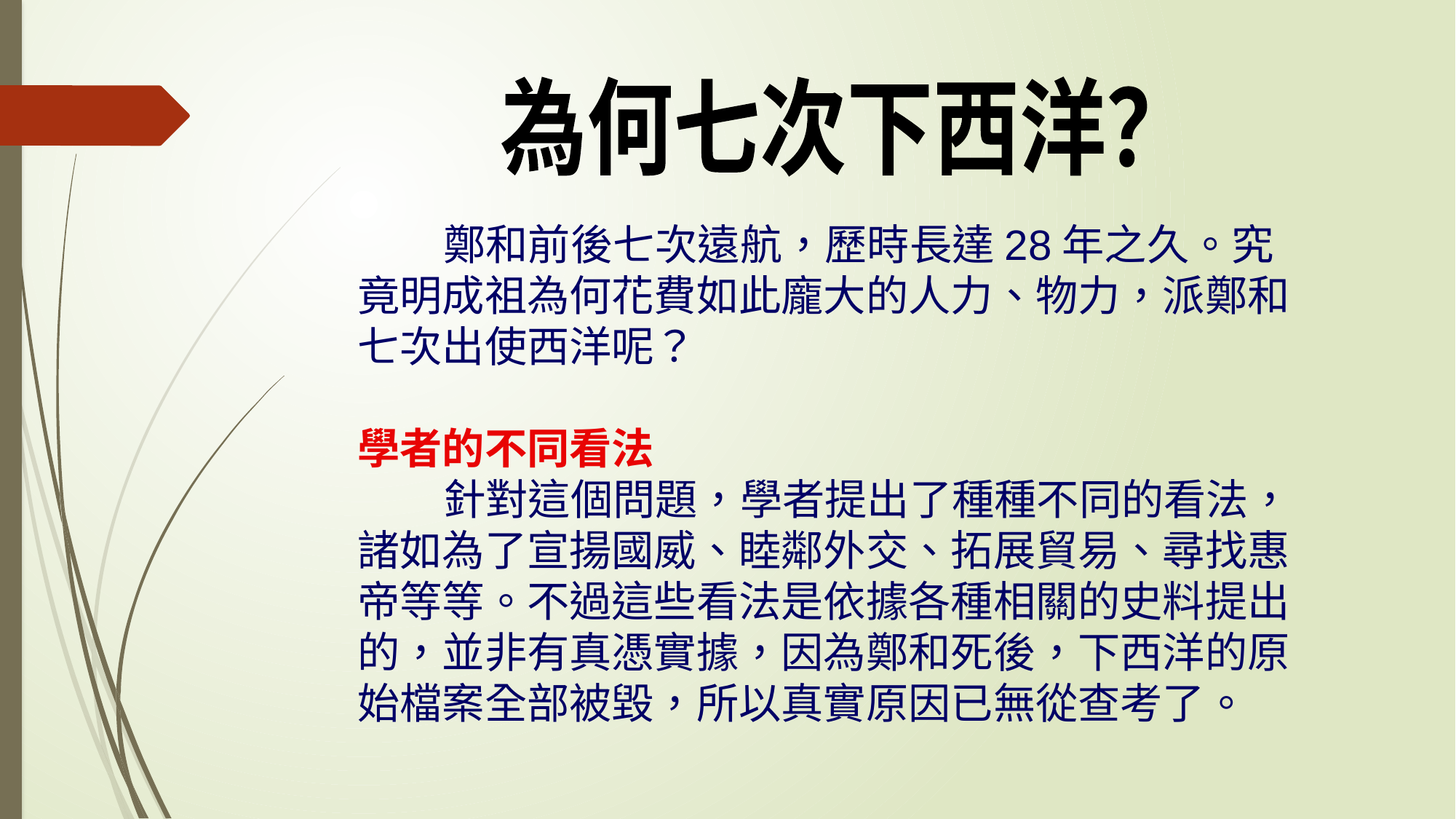

為何七次下西洋？
        鄭和前後七次遠航，歷時長達28年之久。究竟明成祖為何花費如此龐大的人力、物力，派鄭和七次出使西洋呢？
學者的不同看法
        針對這個問題，學者提出了種種不同的看法，諸如為了宣揚國威、睦鄰外交、拓展貿易、尋找惠帝等等。不過這些看法是依據各種相關的史料提出的，並非有真憑實據，因為鄭和死後，下西洋的原始檔案全部被毀，所以真實原因已無從查考了。